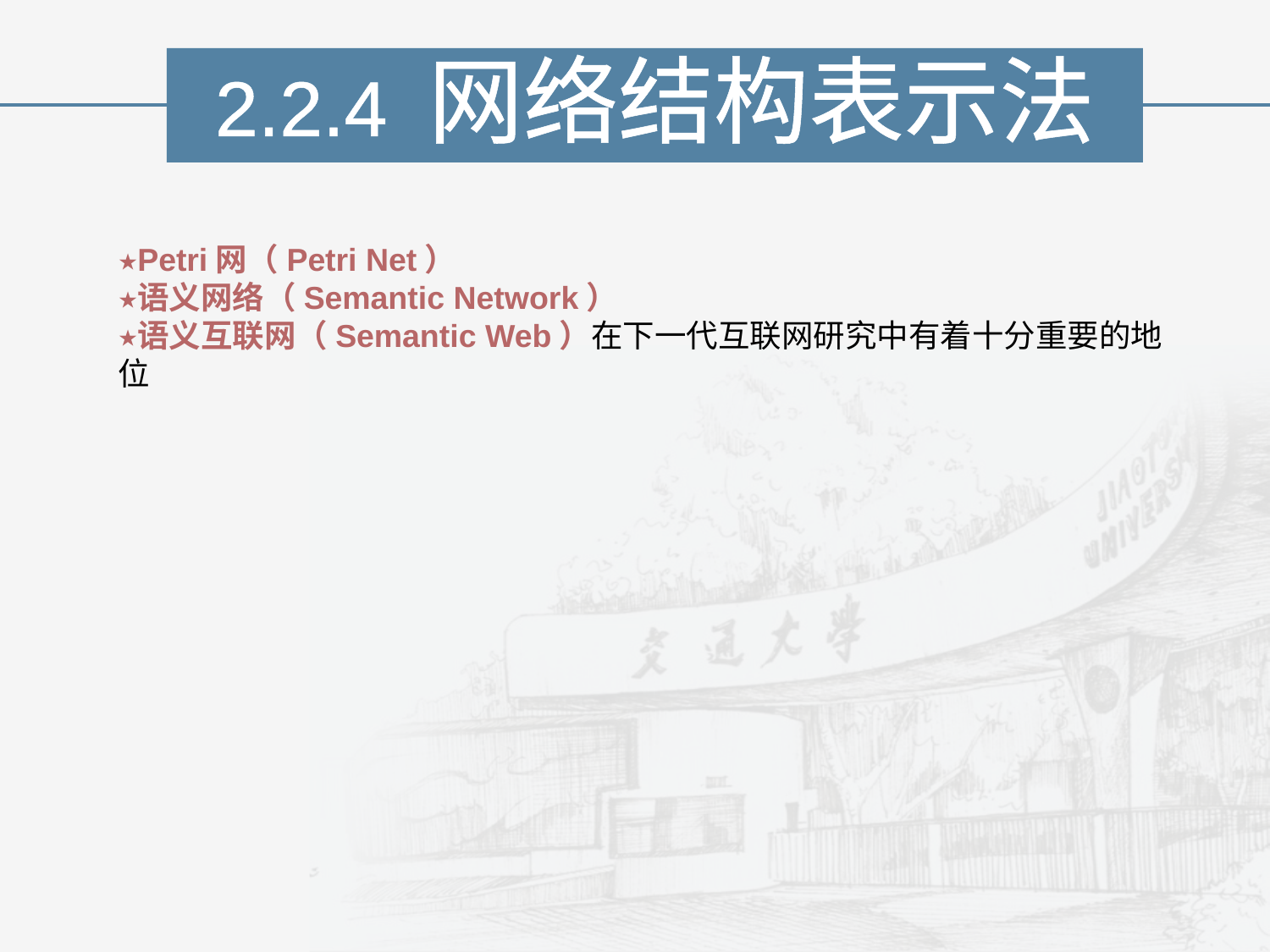

2.2.4 网络结构表示法
Petri网（Petri Net）
语义网络（Semantic Network）
语义互联网（Semantic Web）在下一代互联网研究中有着十分重要的地位
33